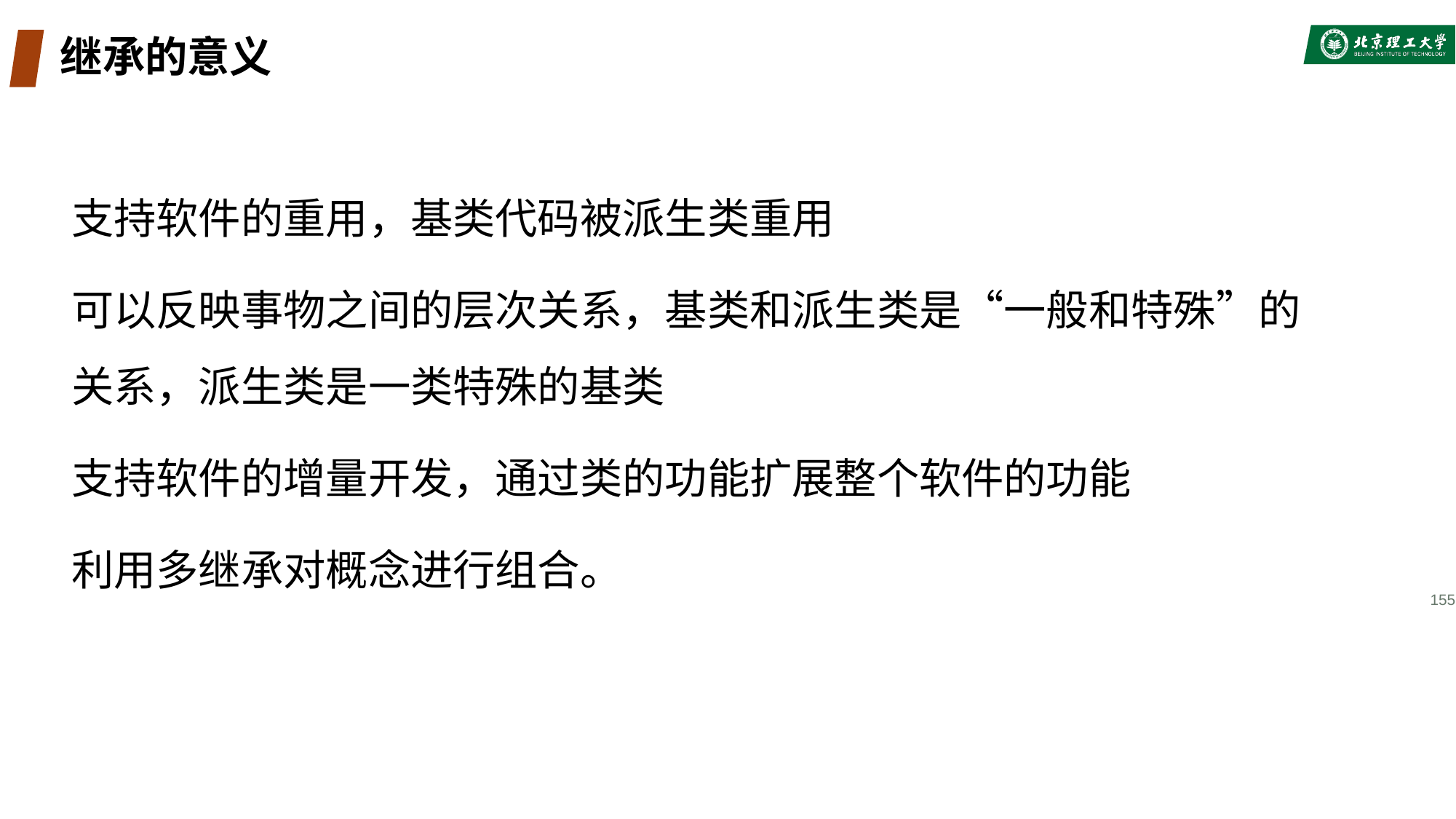

# 继承的意义
支持软件的重用，基类代码被派生类重用
可以反映事物之间的层次关系，基类和派生类是“一般和特殊”的关系，派生类是一类特殊的基类
支持软件的增量开发，通过类的功能扩展整个软件的功能
利用多继承对概念进行组合。
155